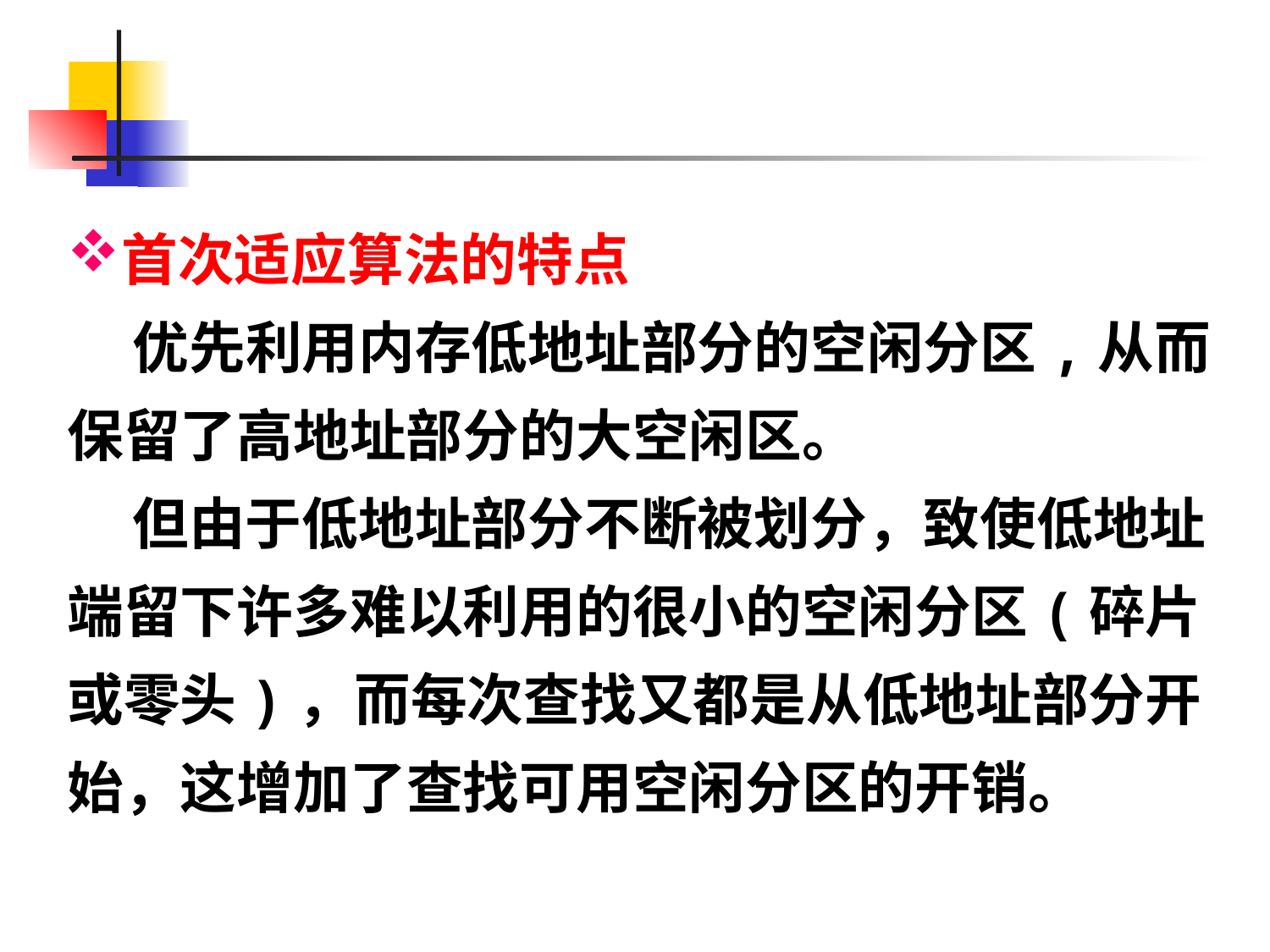

首次适应算法的特点
    优先利用内存低地址部分的空闲分区,从而保留了高地址部分的大空闲区。
    但由于低地址部分不断被划分，致使低地址端留下许多难以利用的很小的空闲分区(碎片或零头)，而每次查找又都是从低地址部分开始，这增加了查找可用空闲分区的开销。